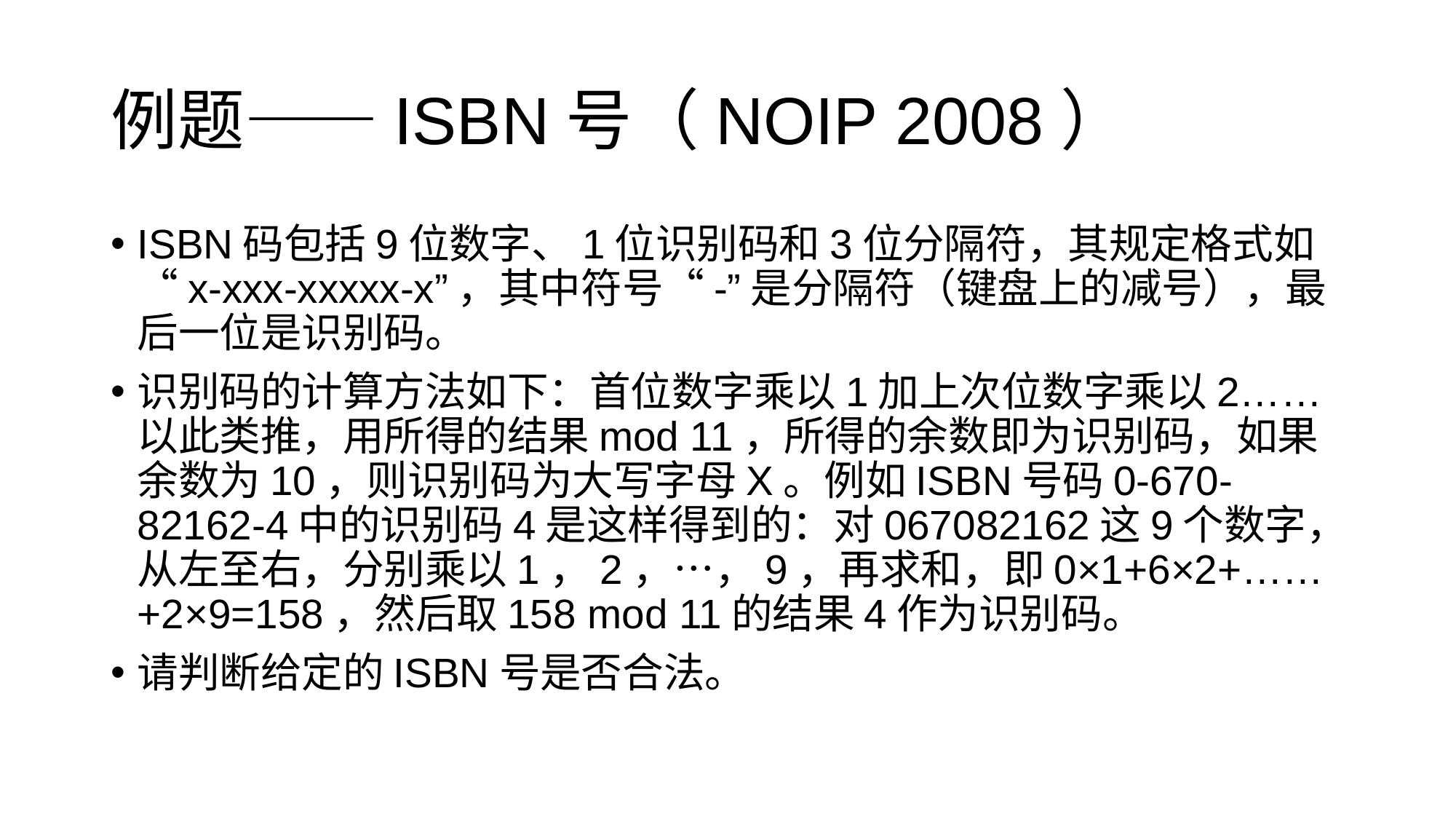

# 例题——ISBN号（NOIP 2008）
ISBN码包括9位数字、1位识别码和3位分隔符，其规定格式如“x-xxx-xxxxx-x”，其中符号“-”是分隔符（键盘上的减号），最后一位是识别码。
识别码的计算方法如下：首位数字乘以1加上次位数字乘以2……以此类推，用所得的结果mod 11，所得的余数即为识别码，如果余数为10，则识别码为大写字母X。例如ISBN号码0-670-82162-4中的识别码4是这样得到的：对067082162这9个数字，从左至右，分别乘以1，2，…，9，再求和，即0×1+6×2+……+2×9=158，然后取158 mod 11的结果4作为识别码。
请判断给定的ISBN号是否合法。